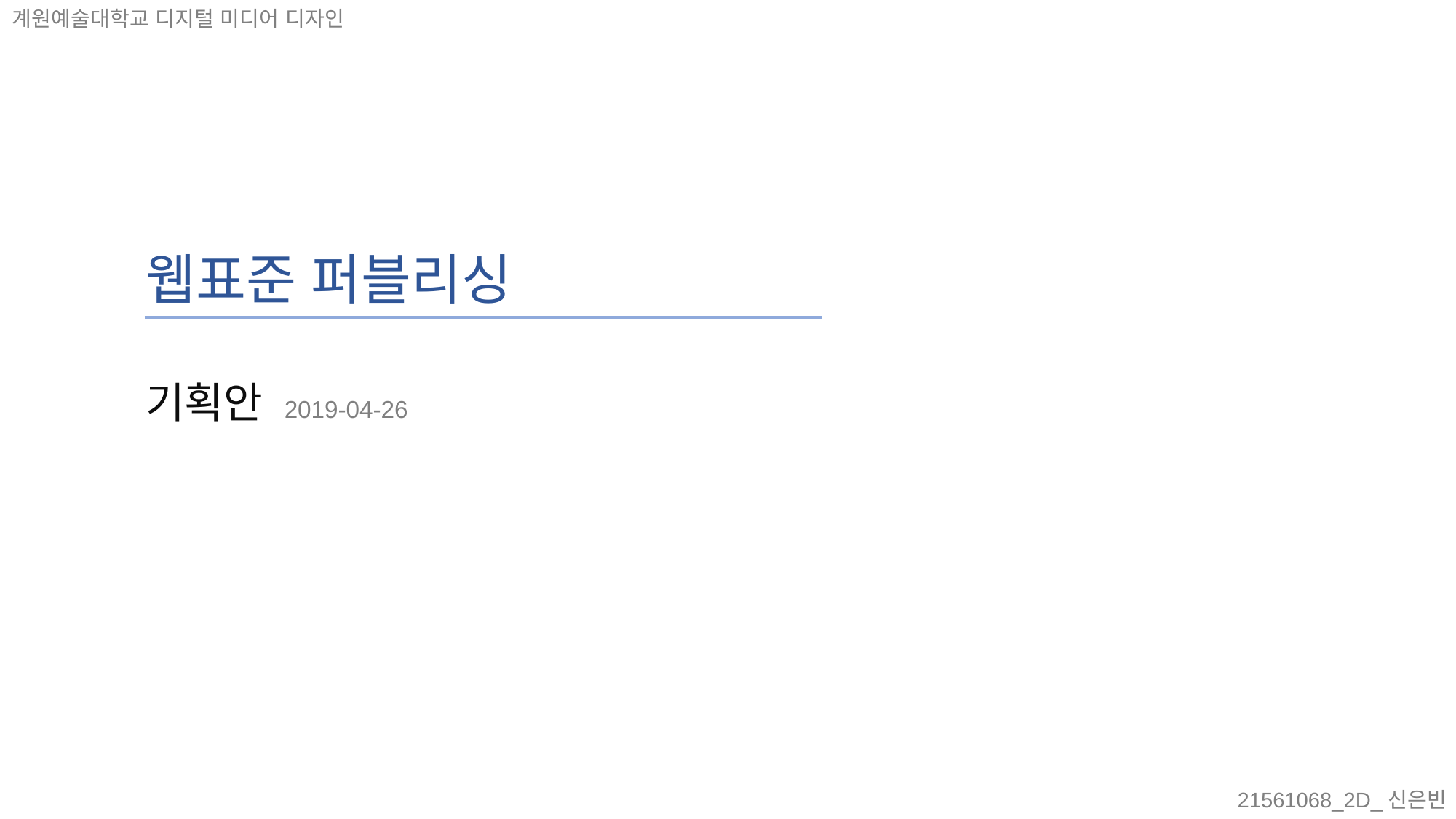

계원예술대학교 디지털 미디어 디자인
웹표준 퍼블리싱

기획안 2019-04-26
21561068_2D_신은빈